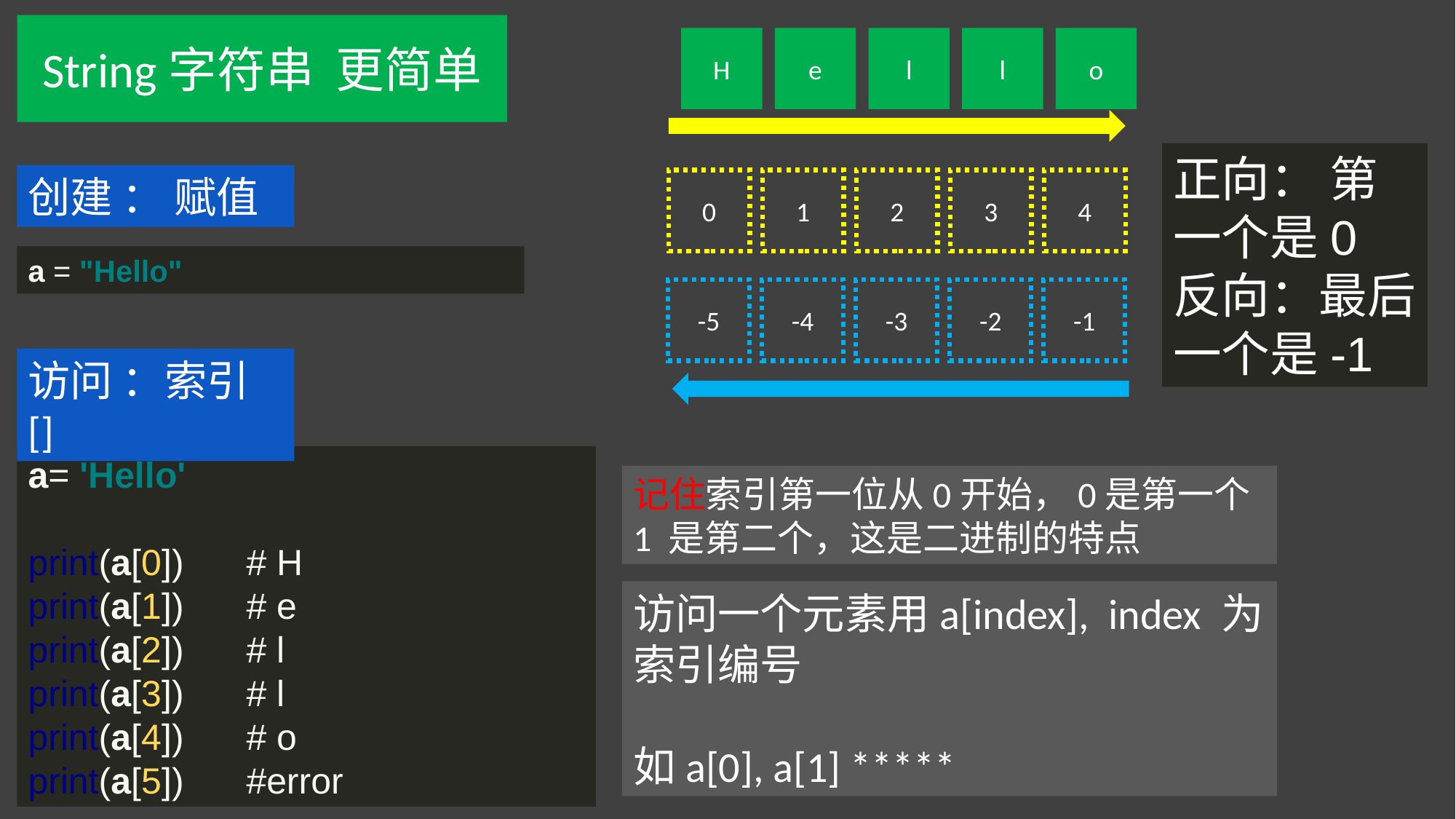

String字符串  更简单
H
e
l
l
o

0
1
2
3
4
-5
-4
-3
-2
-1

正向： 第一个是0
反向：最后一个是-1
创建 ： 赋值
a = "Hello"
访问 ：索引  []
a= 'Hello'
print(a[0])   	# H
print(a[1])	# e
print(a[2])	# l
print(a[3])	# l
print(a[4])	# o
print(a[5])	#error
记住索引第一位从0开始，0是第一个 1 是第二个，这是二进制的特点
访问一个元素用a[index],  index 为索引编号

如a[0], a[1] *****